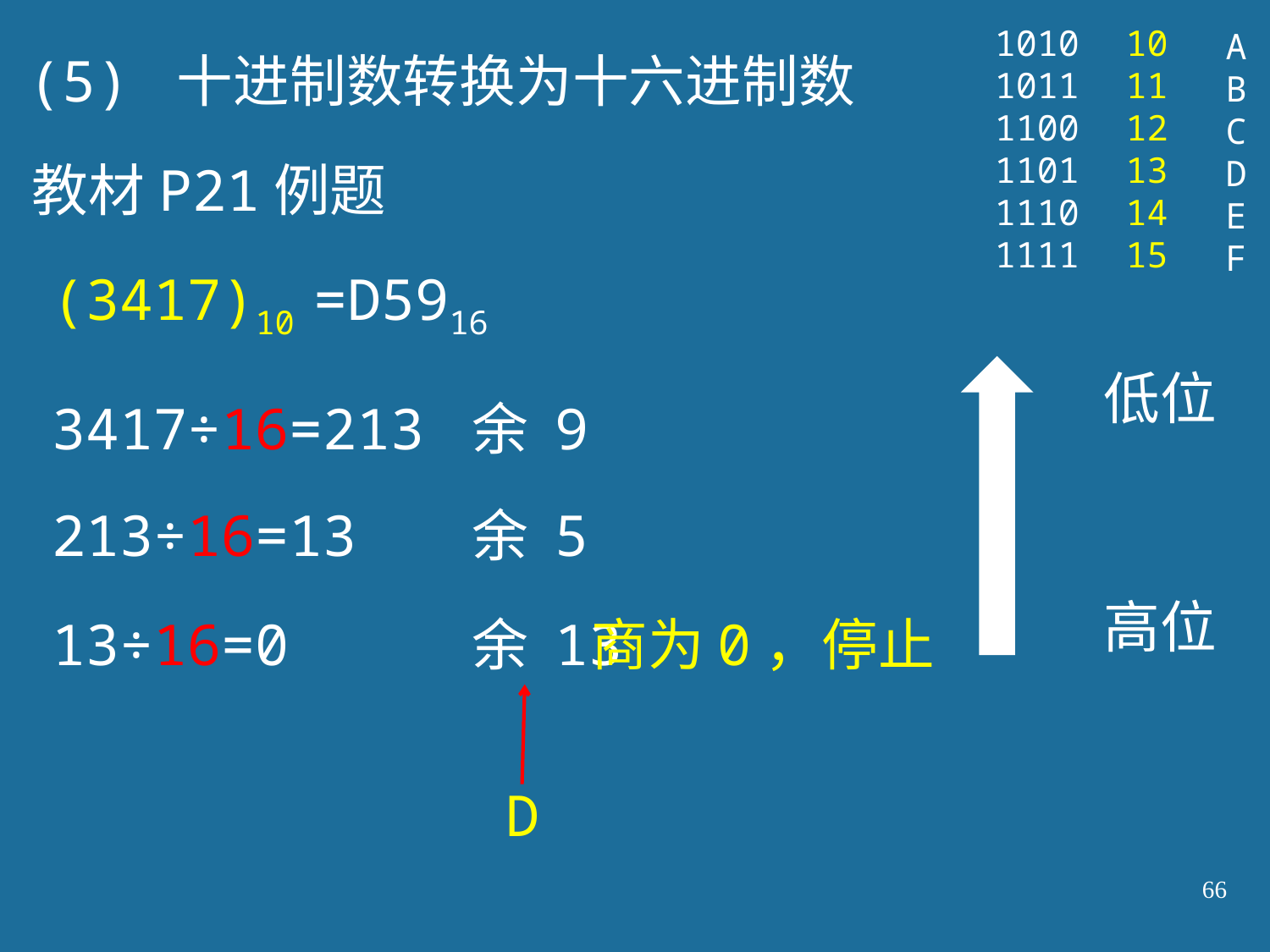

1010
1011
1100
1101
1110
1111
10
11
12
13
14
15
A
B
C
D
E
F
(5) 十进制数转换为十六进制数
教材P21例题
(3417)10 =D5916

低位
3417÷16=213 余 9
213÷16=13   余 5
高位
13÷16=0     余 13
商为0，停止
D
66